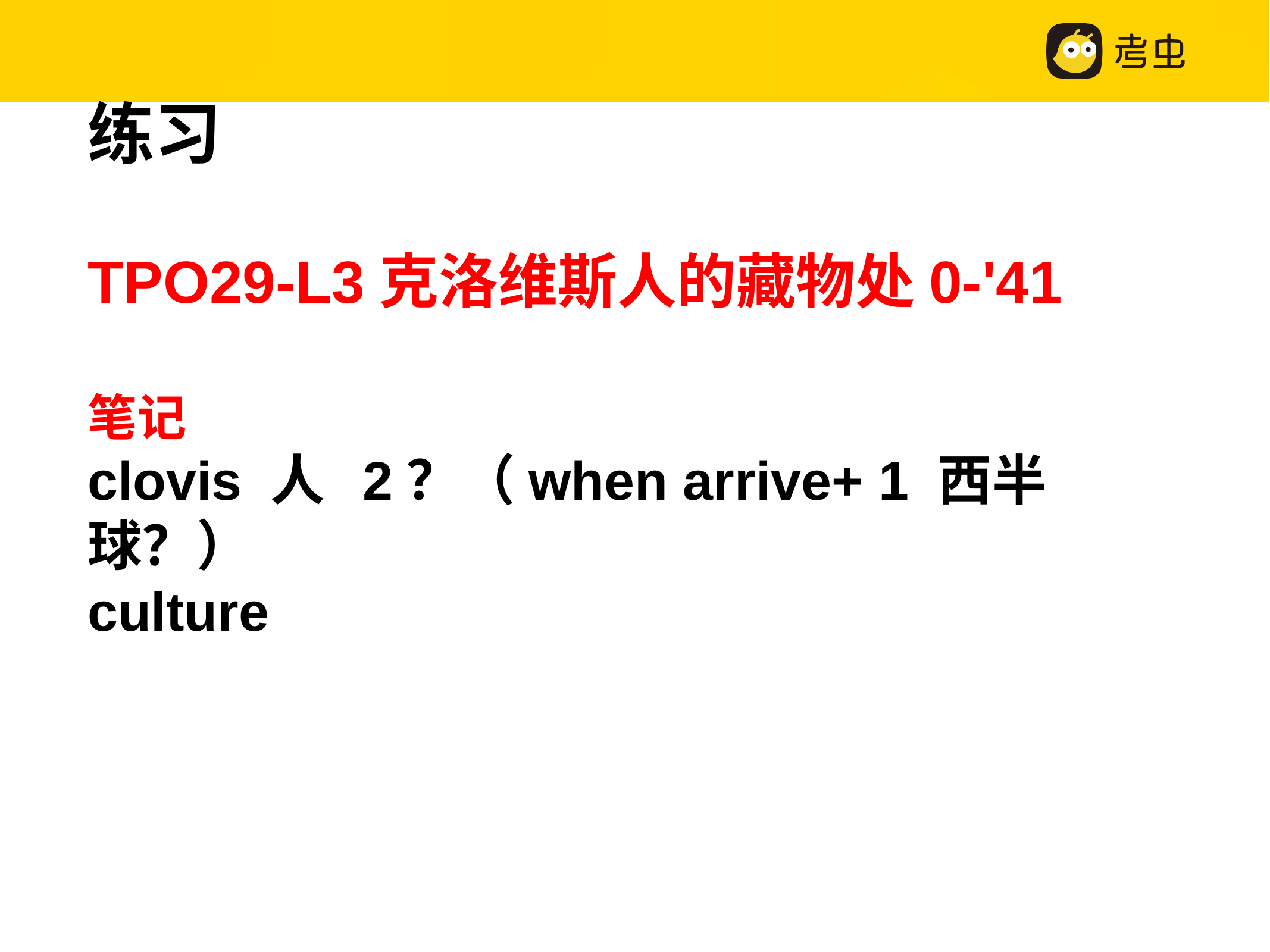

练习

TPO29-L3克洛维斯人的藏物处0-'41

笔记
clovis 人  2？（when arrive+ 1 西半球？）
culture